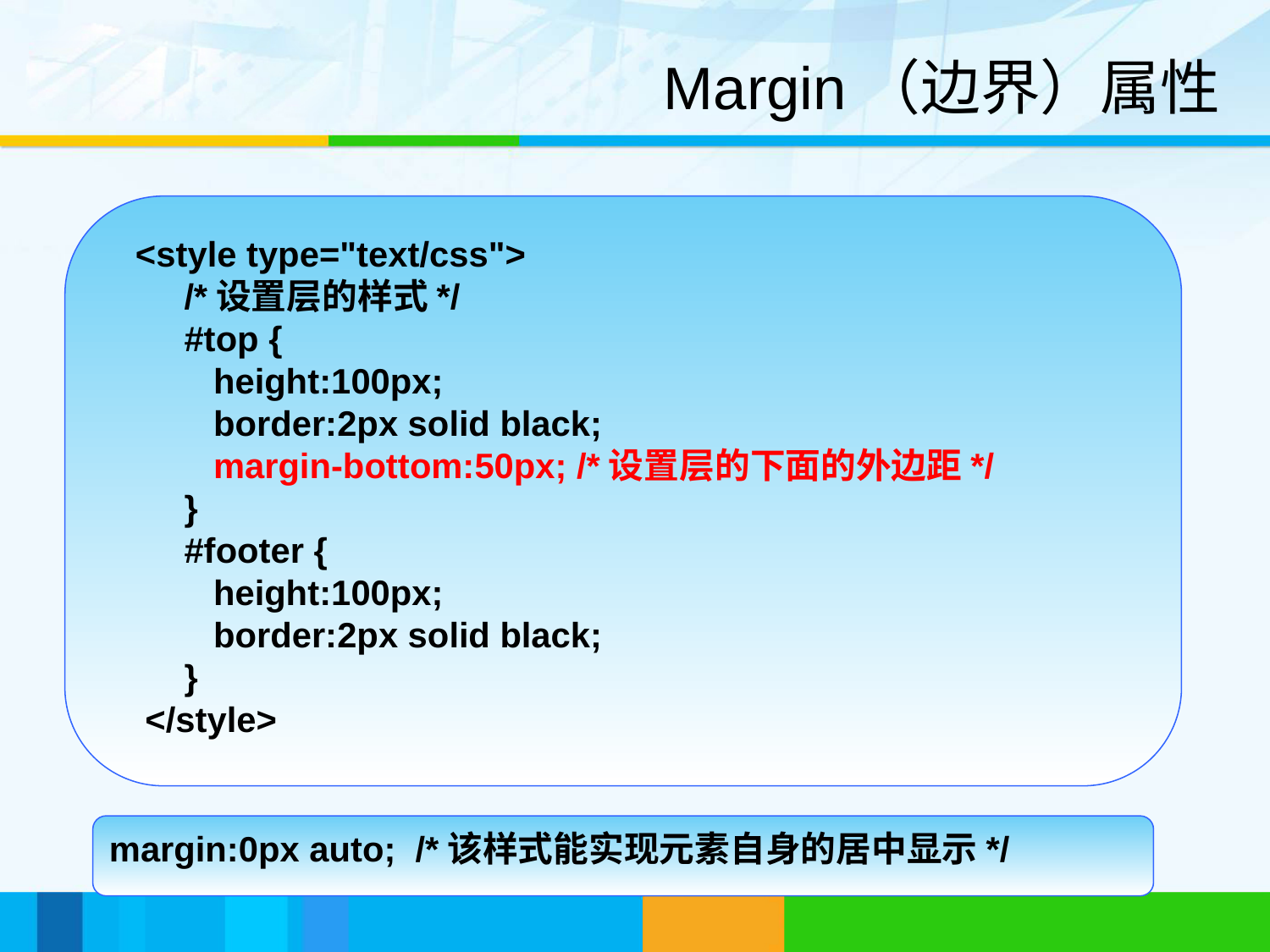

Margin（边界）属性
   <style type="text/css">
        /*设置层的样式*/
        #top {
           height:100px;
           border:2px solid black;
           margin-bottom:50px; /*设置层的下面的外边距*/
        }
        #footer {
           height:100px;
           border:2px solid black;
        }
    </style>
margin:0px auto;  /*该样式能实现元素自身的居中显示*/